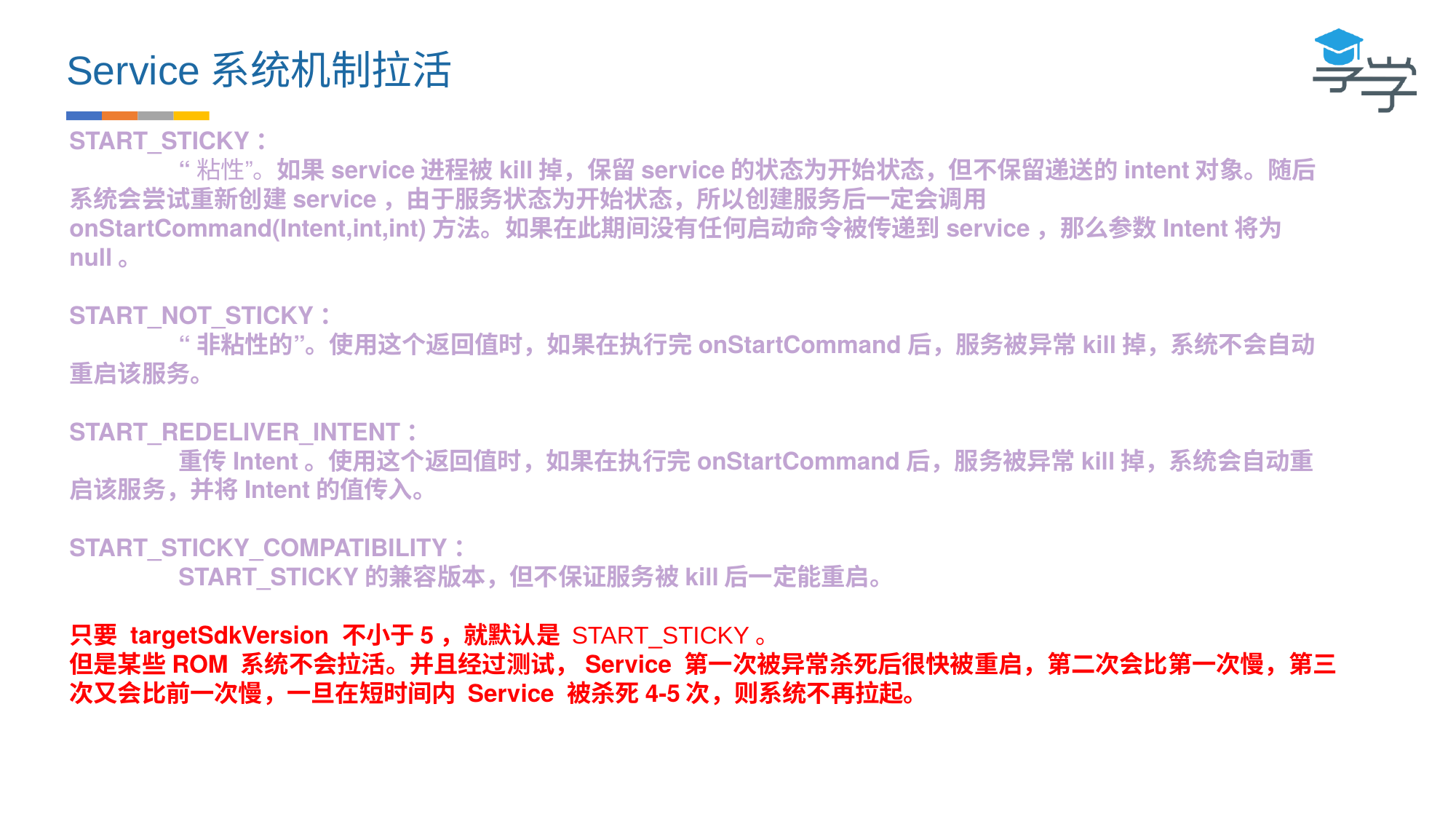

Service系统机制拉活

START_STICKY：
	“粘性”。如果service进程被kill掉，保留service的状态为开始状态，但不保留递送的intent对象。随后系统会尝试重新创建service，由于服务状态为开始状态，所以创建服务后一定会调用onStartCommand(Intent,int,int)方法。如果在此期间没有任何启动命令被传递到service，那么参数Intent将为null。

START_NOT_STICKY：
	“非粘性的”。使用这个返回值时，如果在执行完onStartCommand后，服务被异常kill掉，系统不会自动重启该服务。

START_REDELIVER_INTENT：
	重传Intent。使用这个返回值时，如果在执行完onStartCommand后，服务被异常kill掉，系统会自动重启该服务，并将Intent的值传入。

START_STICKY_COMPATIBILITY：
	START_STICKY的兼容版本，但不保证服务被kill后一定能重启。

只要 targetSdkVersion 不小于5，就默认是 START_STICKY。
但是某些ROM 系统不会拉活。并且经过测试，Service 第一次被异常杀死后很快被重启，第二次会比第一次慢，第三次又会比前一次慢，一旦在短时间内 Service 被杀死4-5次，则系统不再拉起。